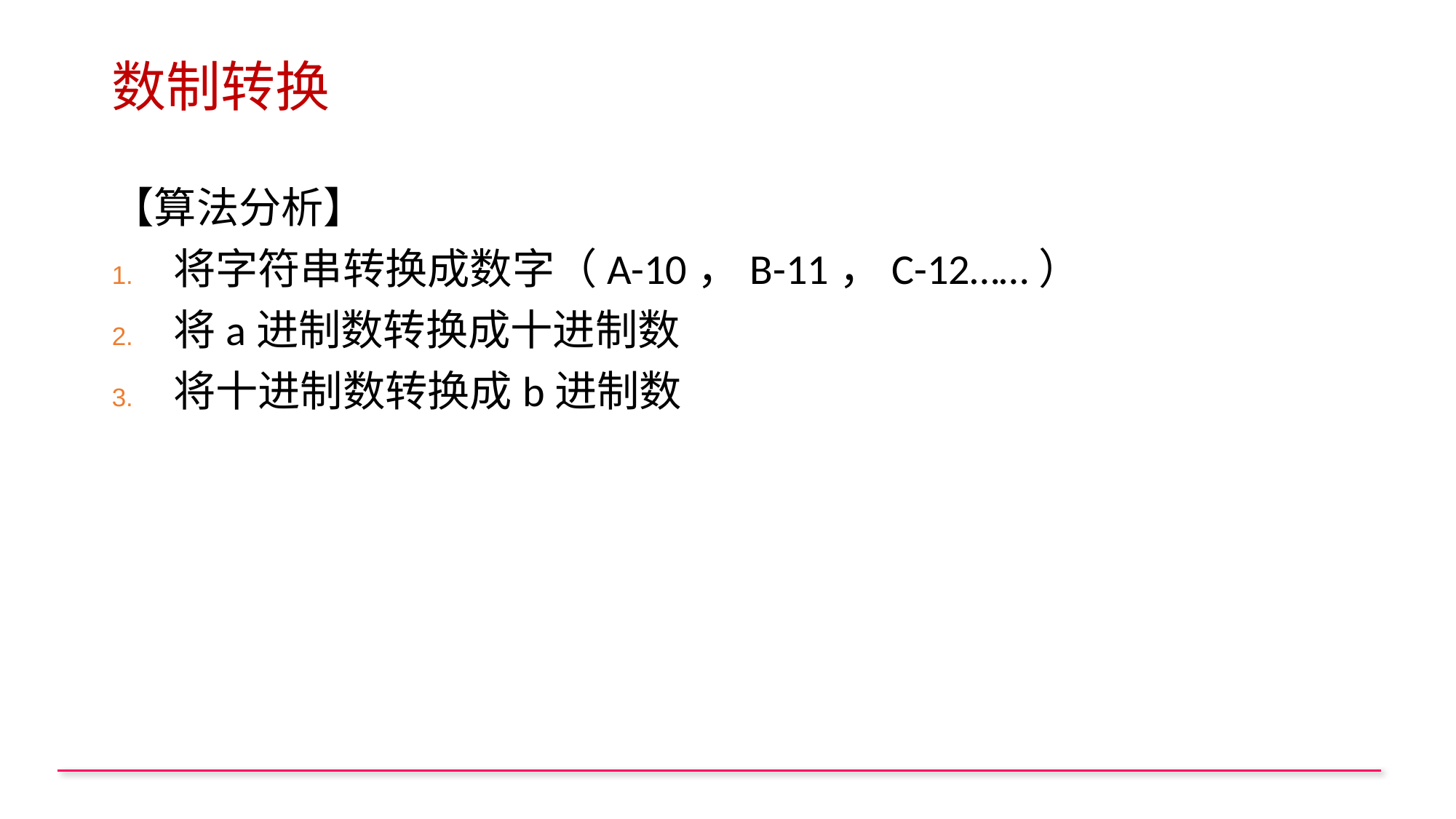

# 数制转换
【算法分析】
将字符串转换成数字（A-10，B-11，C-12……）
将a进制数转换成十进制数
将十进制数转换成b进制数